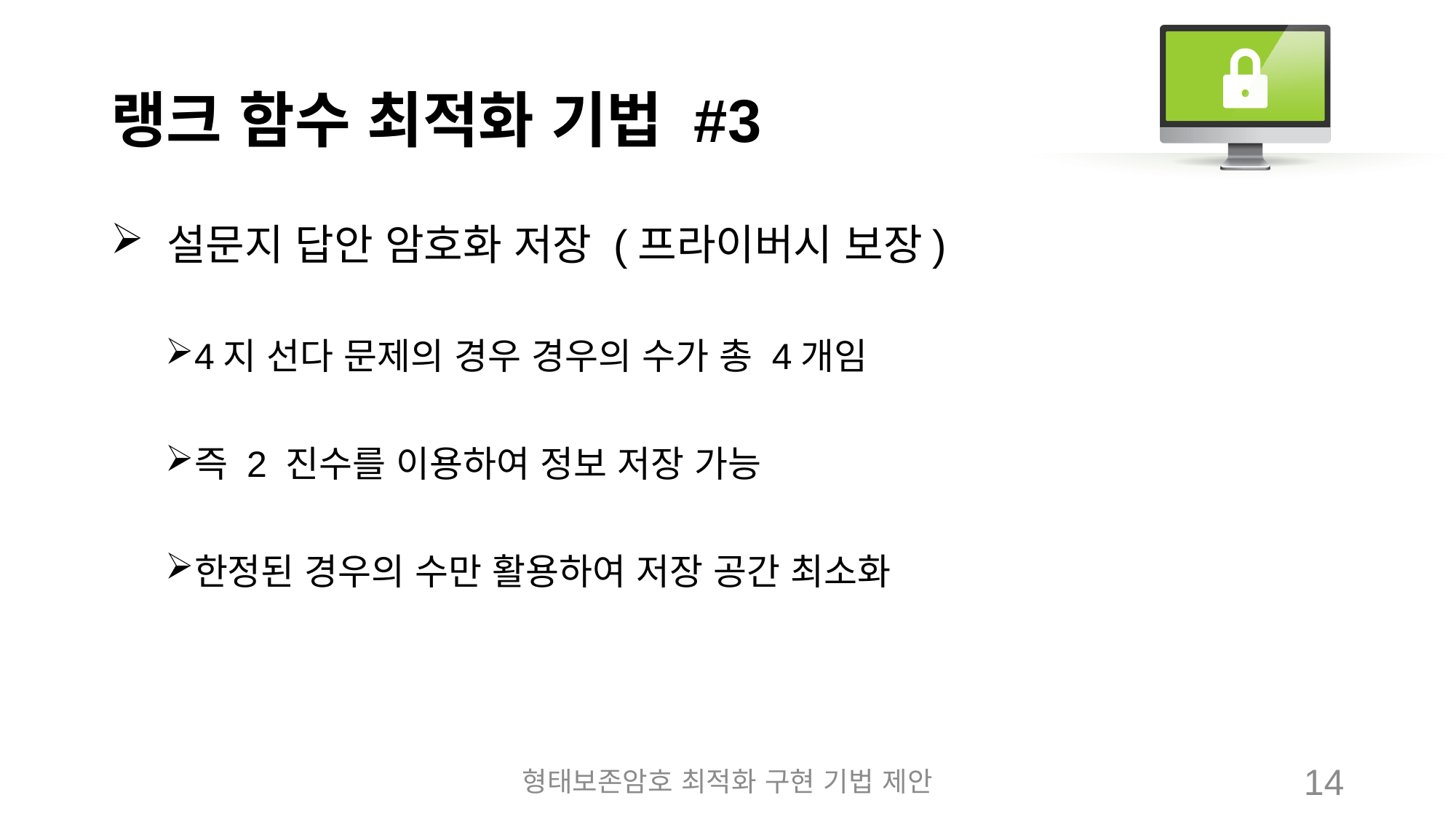

# 랭크 함수 최적화 기법 #3
 설문지 답안 암호화 저장 (프라이버시 보장)

4지 선다 문제의 경우 경우의 수가 총 4개임

즉 2 진수를 이용하여 정보 저장 가능

한정된 경우의 수만 활용하여 저장 공간 최소화
형태보존암호 최적화 구현 기법 제안
14